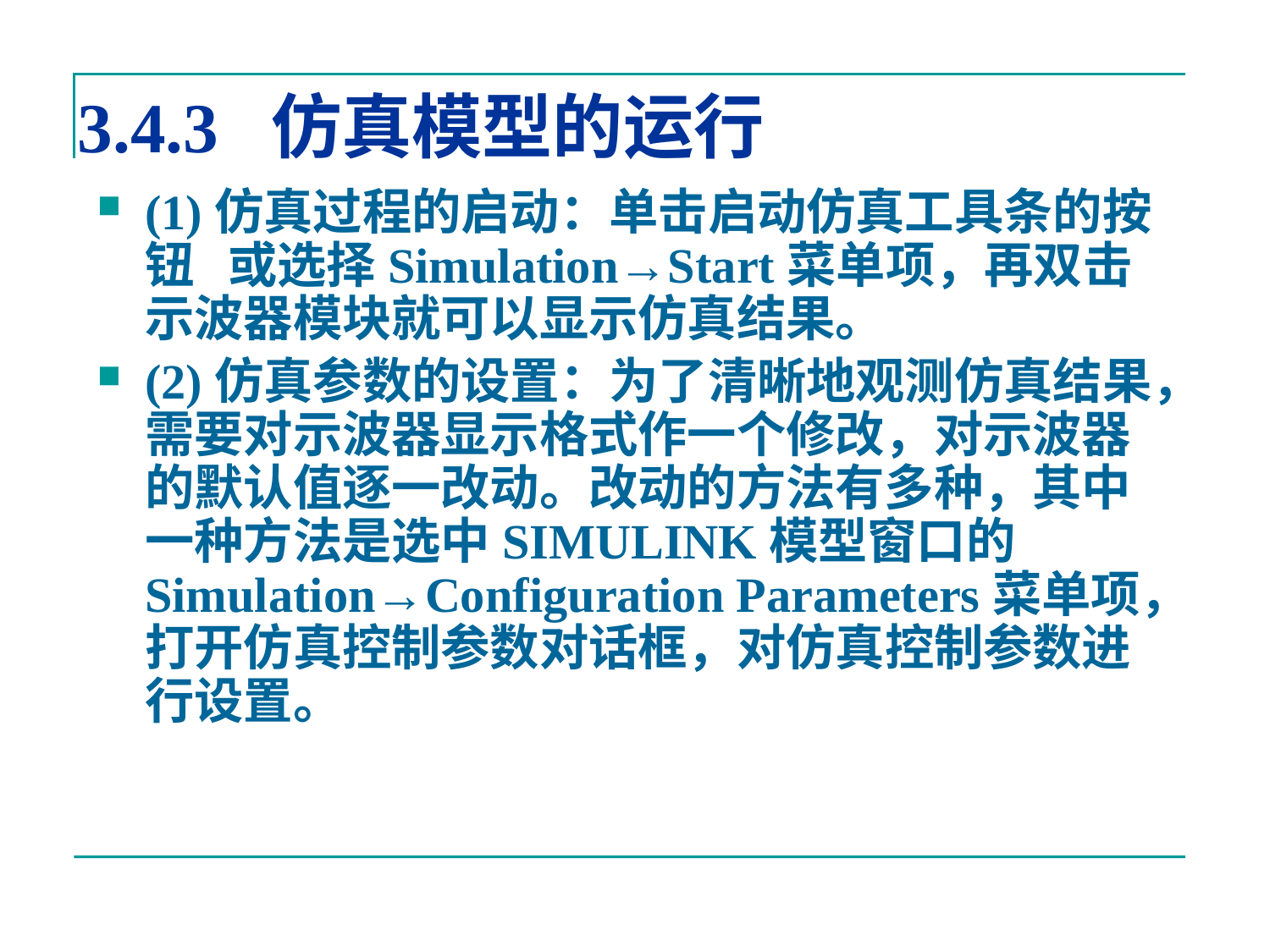

# 3.4.3  仿真模型的运行
(1)仿真过程的启动：单击启动仿真工具条的按钮   或选择Simulation→Start菜单项，再双击示波器模块就可以显示仿真结果。
(2)仿真参数的设置：为了清晰地观测仿真结果，需要对示波器显示格式作一个修改，对示波器的默认值逐一改动。改动的方法有多种，其中一种方法是选中SIMULINK模型窗口的Simulation→Configuration Parameters菜单项，打开仿真控制参数对话框，对仿真控制参数进行设置。